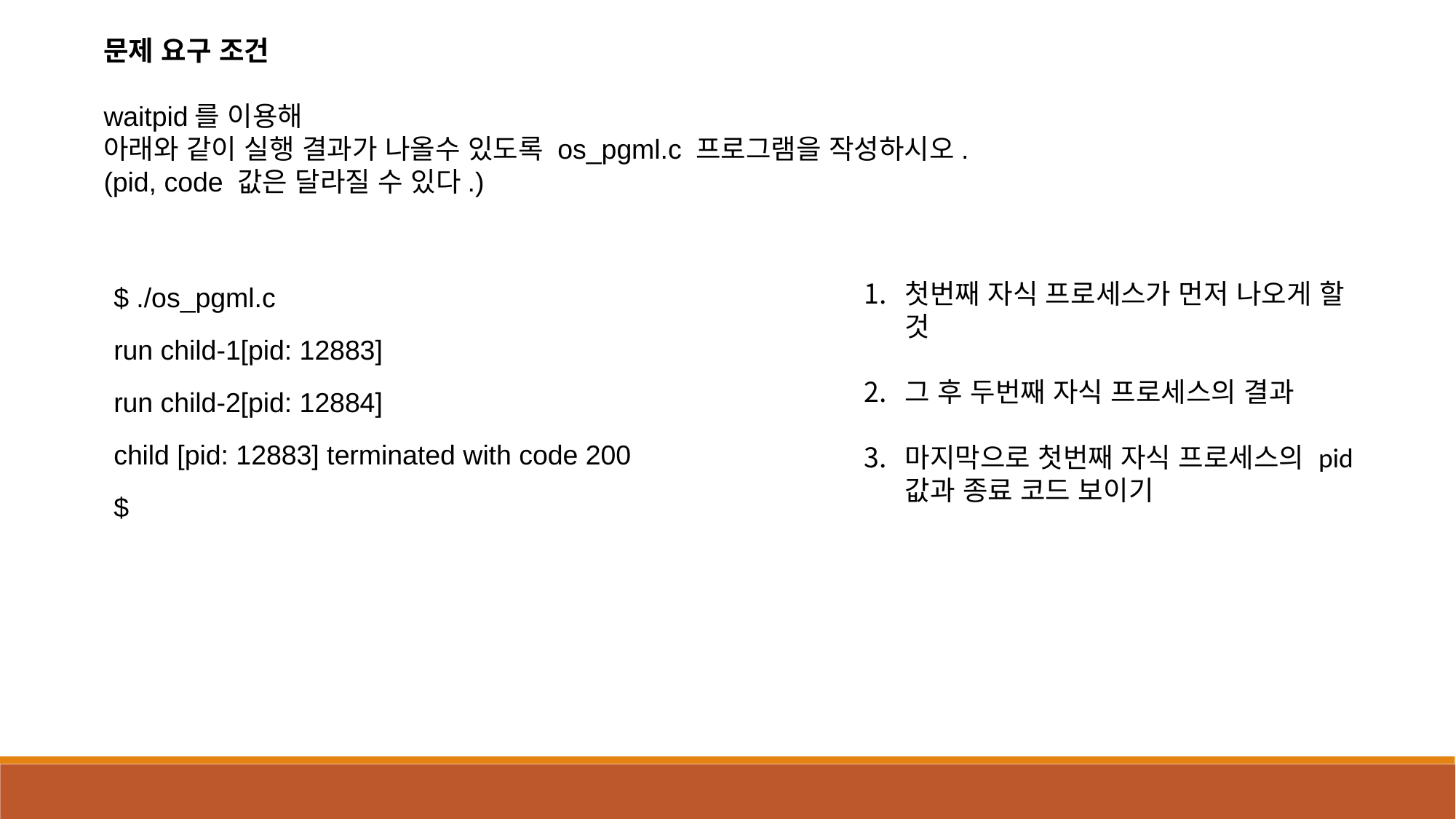

문제 요구 조건

waitpid를 이용해
아래와 같이 실행 결과가 나올수 있도록 os_pgml.c 프로그램을 작성하시오.(pid, code 값은 달라질 수 있다.)

$ ./os_pgml.c
run child-1[pid: 12883]
run child-2[pid: 12884]
child [pid: 12883] terminated with code 200
$

첫번째 자식 프로세스가 먼저 나오게 할 것

그 후 두번째 자식 프로세스의 결과

마지막으로 첫번째 자식 프로세스의 pid값과 종료 코드 보이기